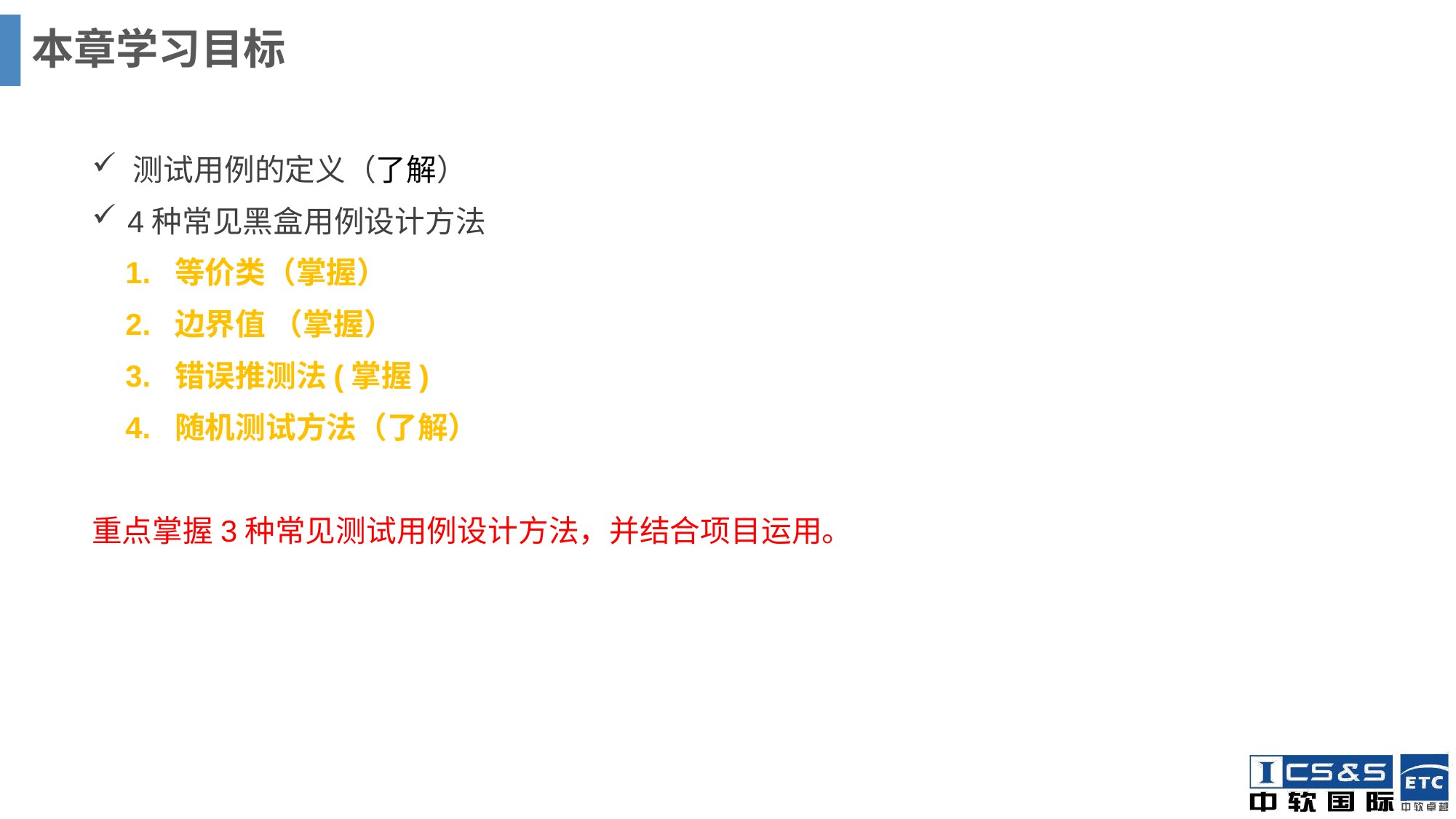

# 本章学习目标

 测试用例的定义（了解）
 4种常见黑盒用例设计方法
    1.  等价类（掌握）
    2.  边界值 （掌握）
    3.  错误推测法(掌握)
    4.  随机测试方法（了解）

重点掌握3种常见测试用例设计方法，并结合项目运用。